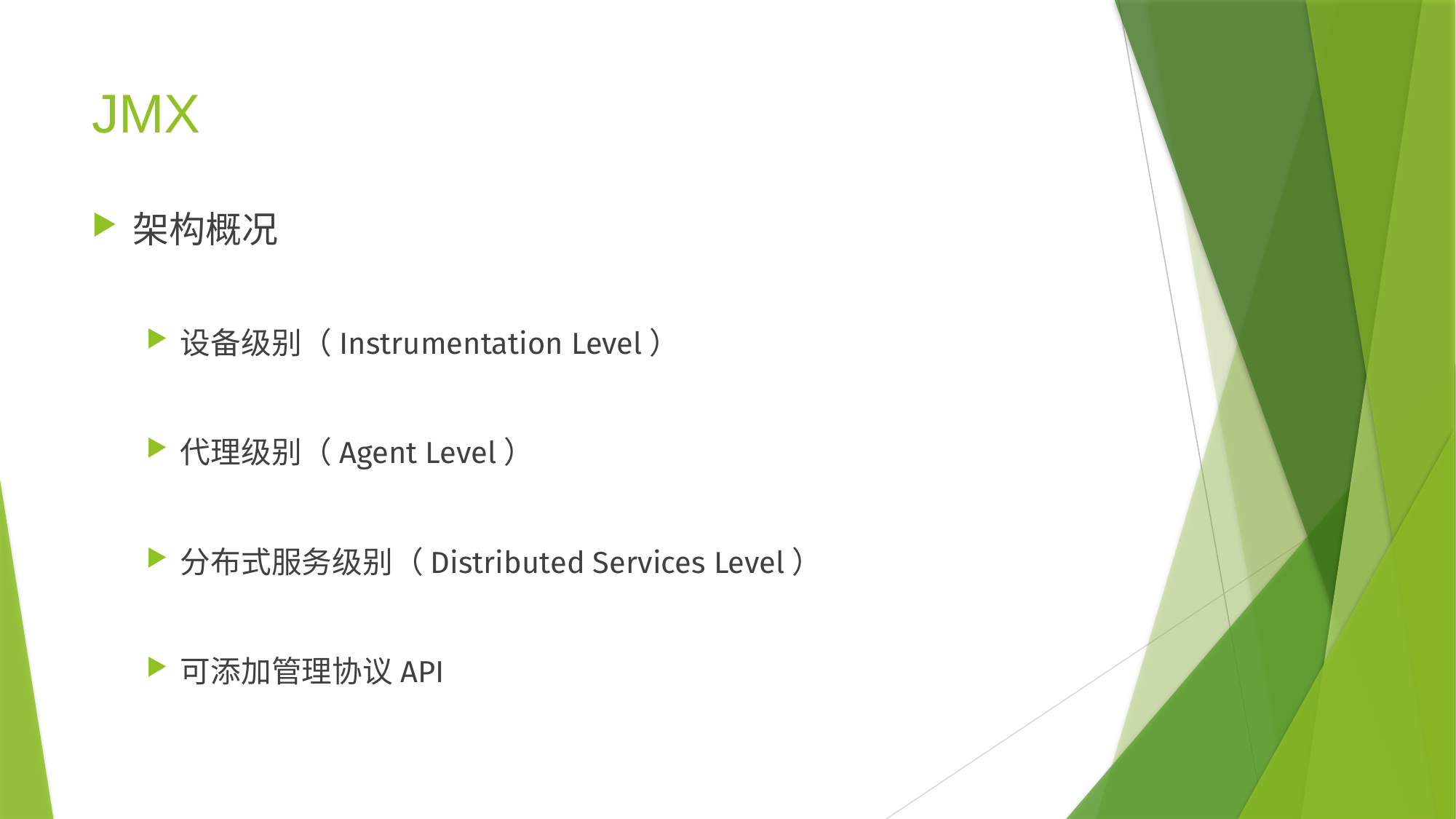

# JMX
架构概况

设备级别（Instrumentation Level）

代理级别（Agent Level）

分布式服务级别（Distributed Services Level）

可添加管理协议API